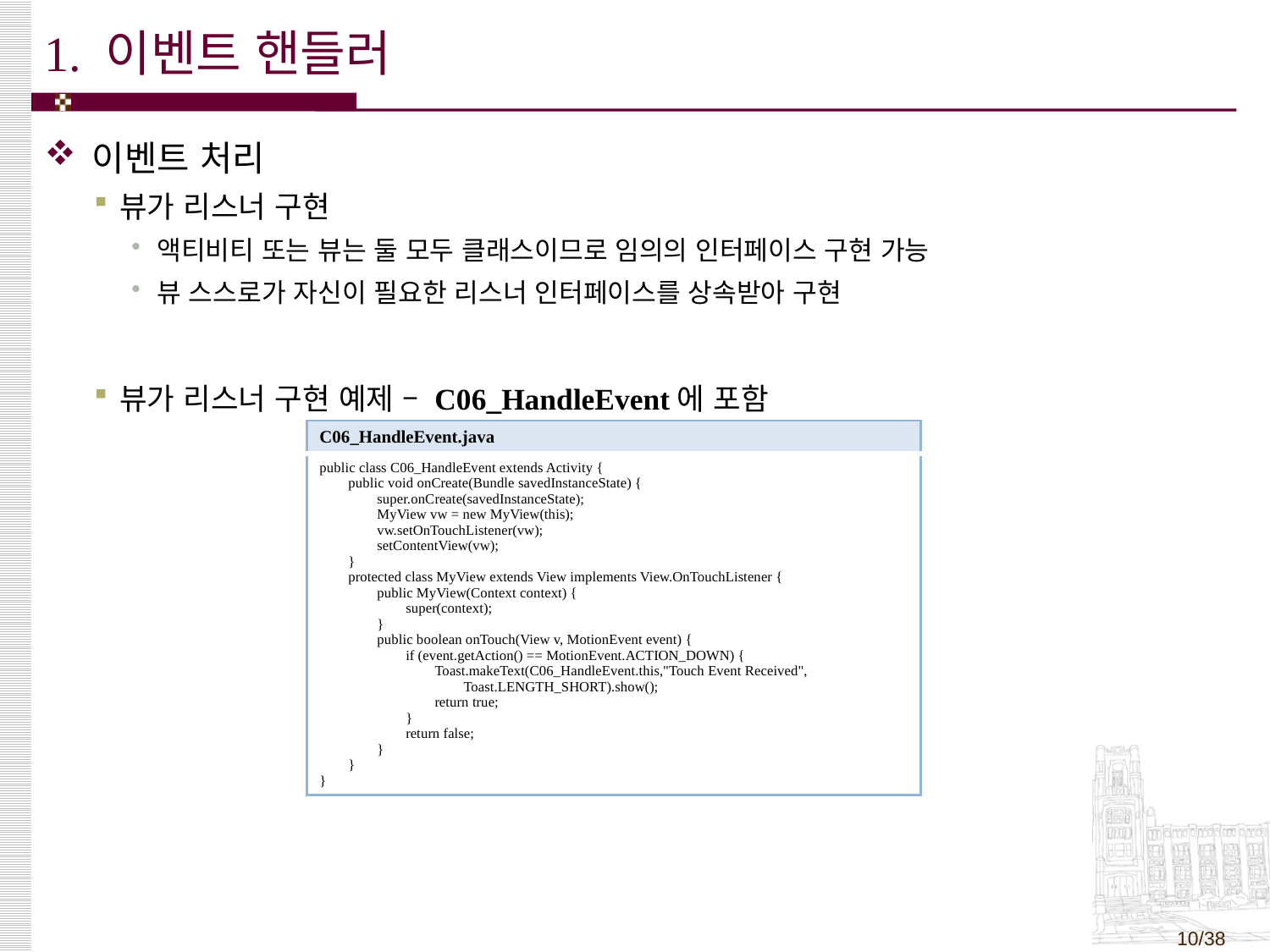

# 1. 이벤트 핸들러
이벤트 처리
뷰가 리스너 구현
액티비티 또는 뷰는 둘 모두 클래스이므로 임의의 인터페이스 구현 가능
뷰 스스로가 자신이 필요한 리스너 인터페이스를 상속받아 구현

뷰가 리스너 구현 예제 – C06_HandleEvent에 포함
| C06\_HandleEvent.java |
| --- |
| public class C06\_HandleEvent extends Activity { public void onCreate(Bundle savedInstanceState) { super.onCreate(savedInstanceState); MyView vw = new MyView(this); vw.setOnTouchListener(vw); setContentView(vw); } protected class MyView extends View implements View.OnTouchListener { public MyView(Context context) { super(context); } public boolean onTouch(View v, MotionEvent event) { if (event.getAction() == MotionEvent.ACTION\_DOWN) { Toast.makeText(C06\_HandleEvent.this,"Touch Event Received", Toast.LENGTH\_SHORT).show(); return true; } return false; } } } |